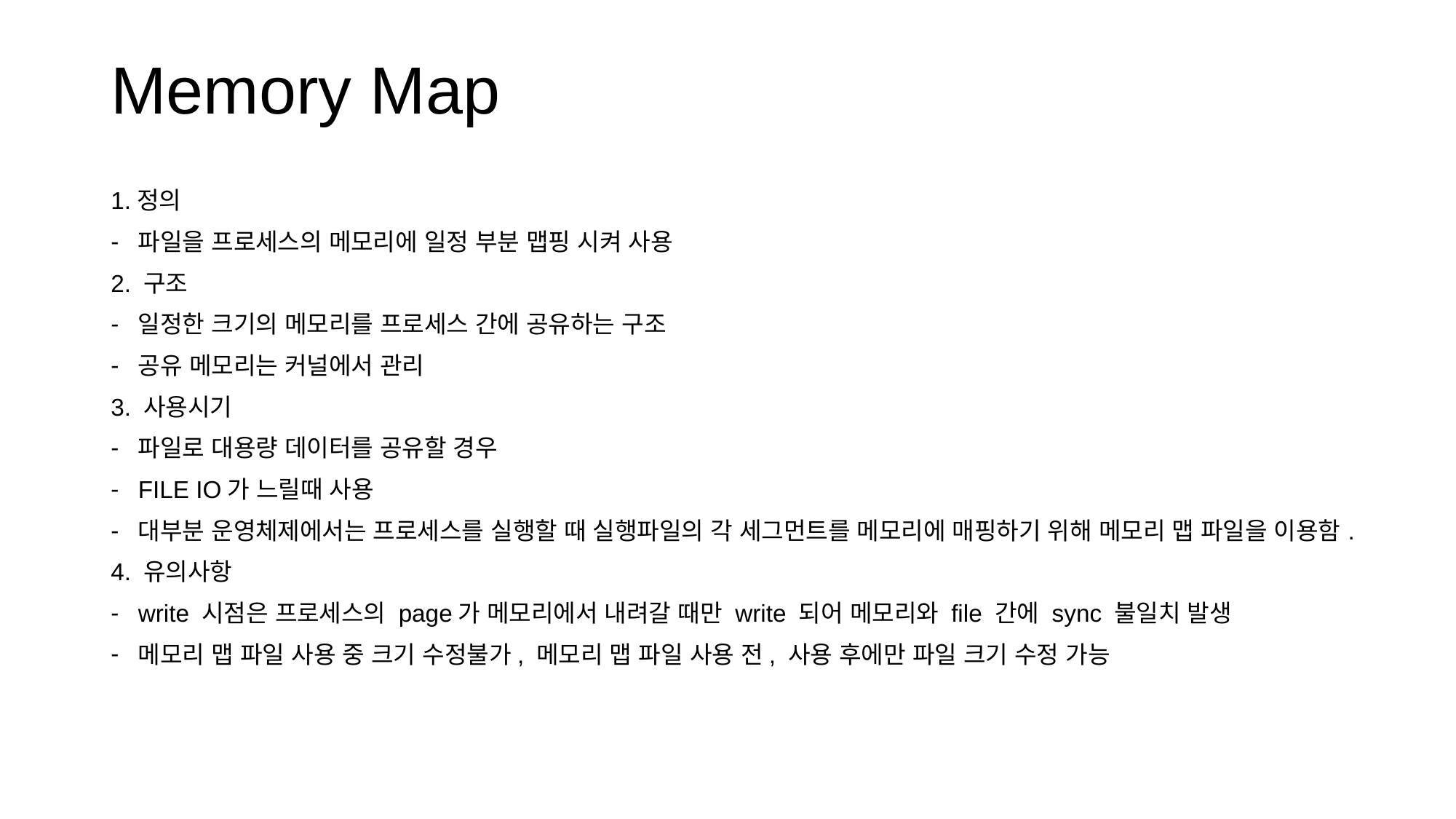

# Memory Map
1.정의
파일을 프로세스의 메모리에 일정 부분 맵핑 시켜 사용
2. 구조
일정한 크기의 메모리를 프로세스 간에 공유하는 구조
공유 메모리는 커널에서 관리
3. 사용시기
파일로 대용량 데이터를 공유할 경우
FILE IO가 느릴때 사용
대부분 운영체제에서는 프로세스를 실행할 때 실행파일의 각 세그먼트를 메모리에 매핑하기 위해 메모리 맵 파일을 이용함.
4. 유의사항
write 시점은 프로세스의 page가 메모리에서 내려갈 때만 write 되어 메모리와 file 간에 sync 불일치 발생
메모리 맵 파일 사용 중 크기 수정불가, 메모리 맵 파일 사용 전, 사용 후에만 파일 크기 수정 가능